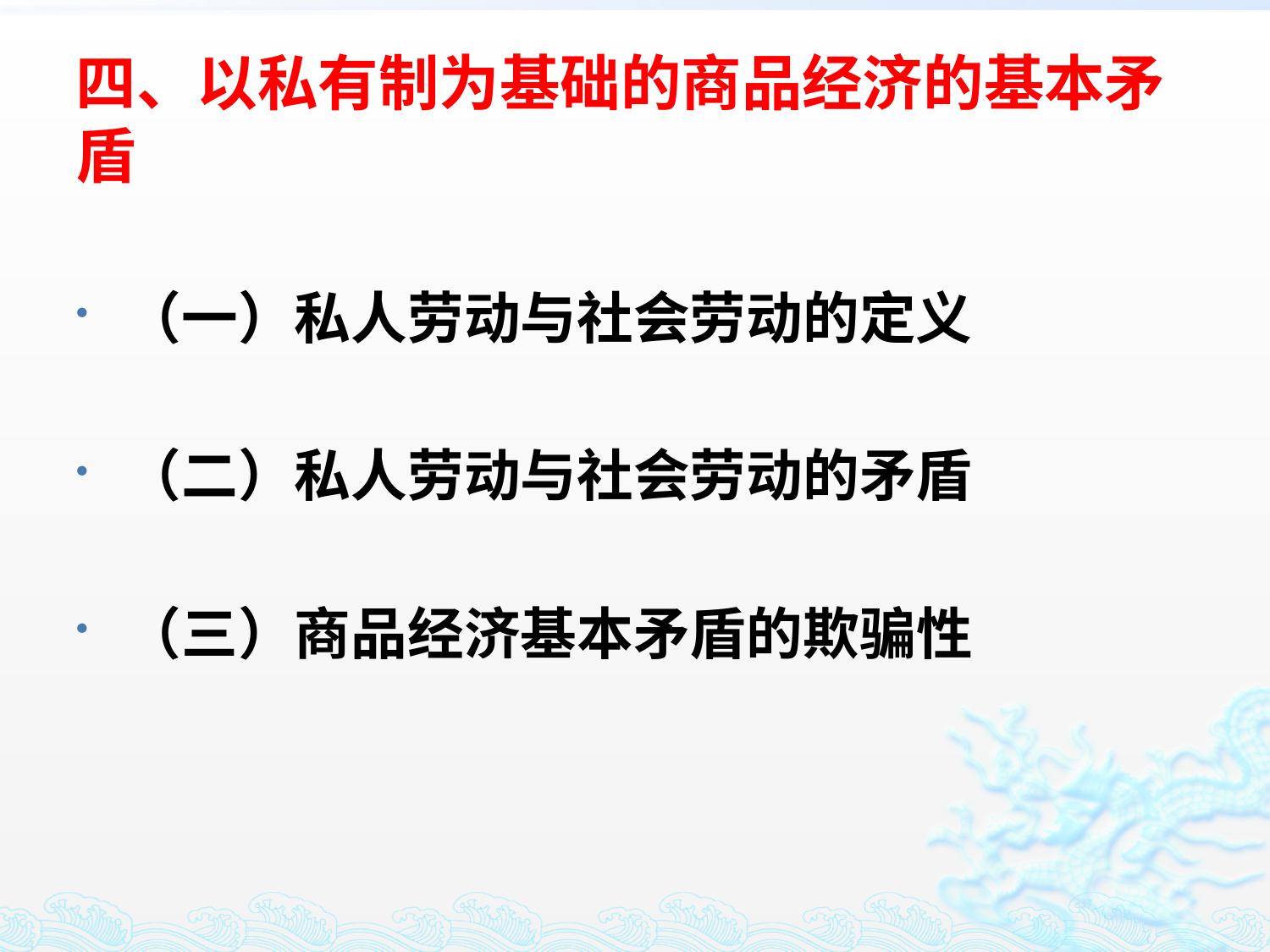

# 四、以私有制为基础的商品经济的基本矛盾
（一）私人劳动与社会劳动的定义

（二）私人劳动与社会劳动的矛盾

（三）商品经济基本矛盾的欺骗性